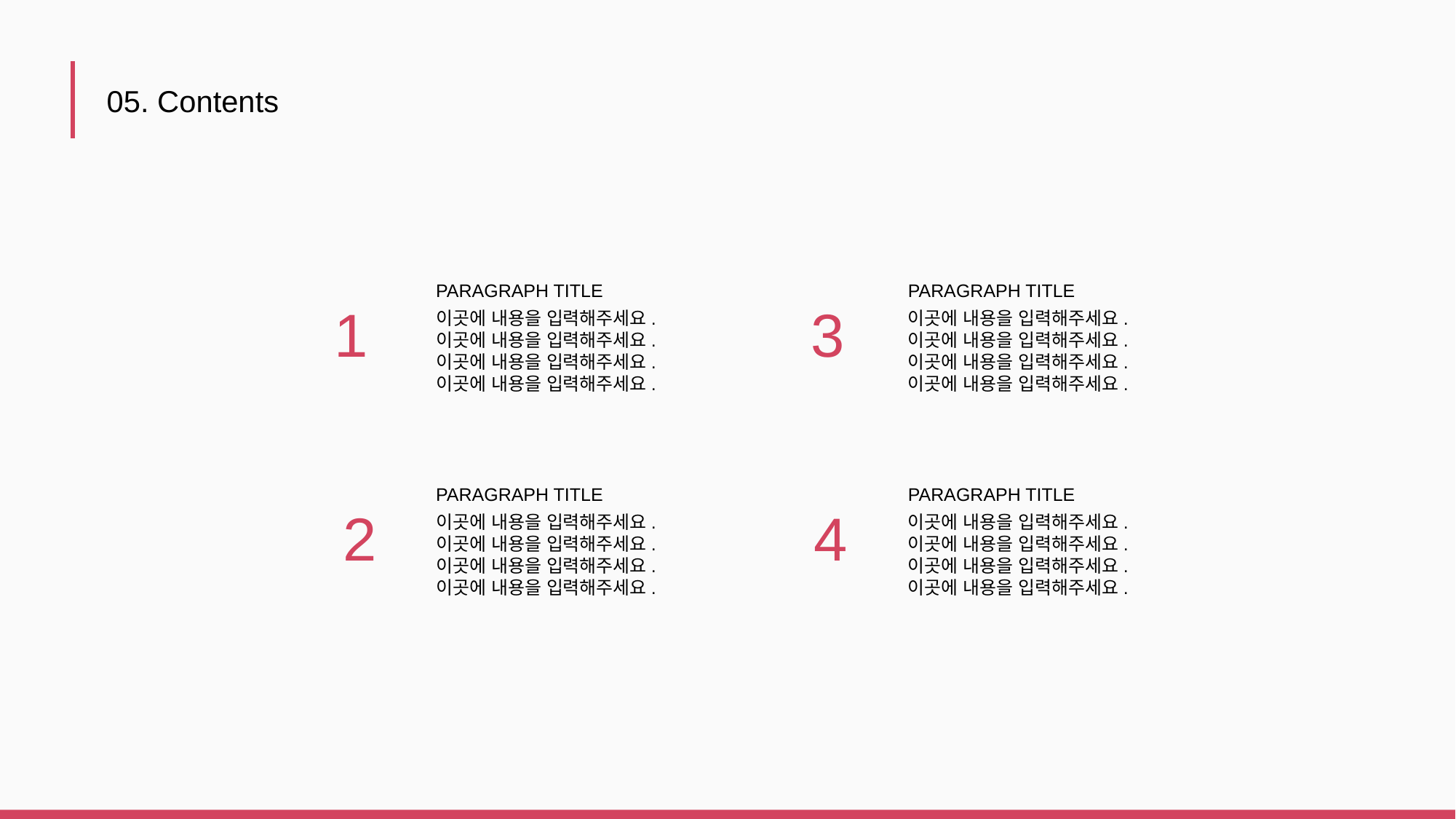

05. Contents
PARAGRAPH TITLE
PARAGRAPH TITLE
1
3
이곳에 내용을 입력해주세요.
이곳에 내용을 입력해주세요.
이곳에 내용을 입력해주세요.
이곳에 내용을 입력해주세요.
이곳에 내용을 입력해주세요.
이곳에 내용을 입력해주세요.
이곳에 내용을 입력해주세요.
이곳에 내용을 입력해주세요.
PARAGRAPH TITLE
PARAGRAPH TITLE
2
4
이곳에 내용을 입력해주세요.
이곳에 내용을 입력해주세요.
이곳에 내용을 입력해주세요.
이곳에 내용을 입력해주세요.
이곳에 내용을 입력해주세요.
이곳에 내용을 입력해주세요.
이곳에 내용을 입력해주세요.
이곳에 내용을 입력해주세요.